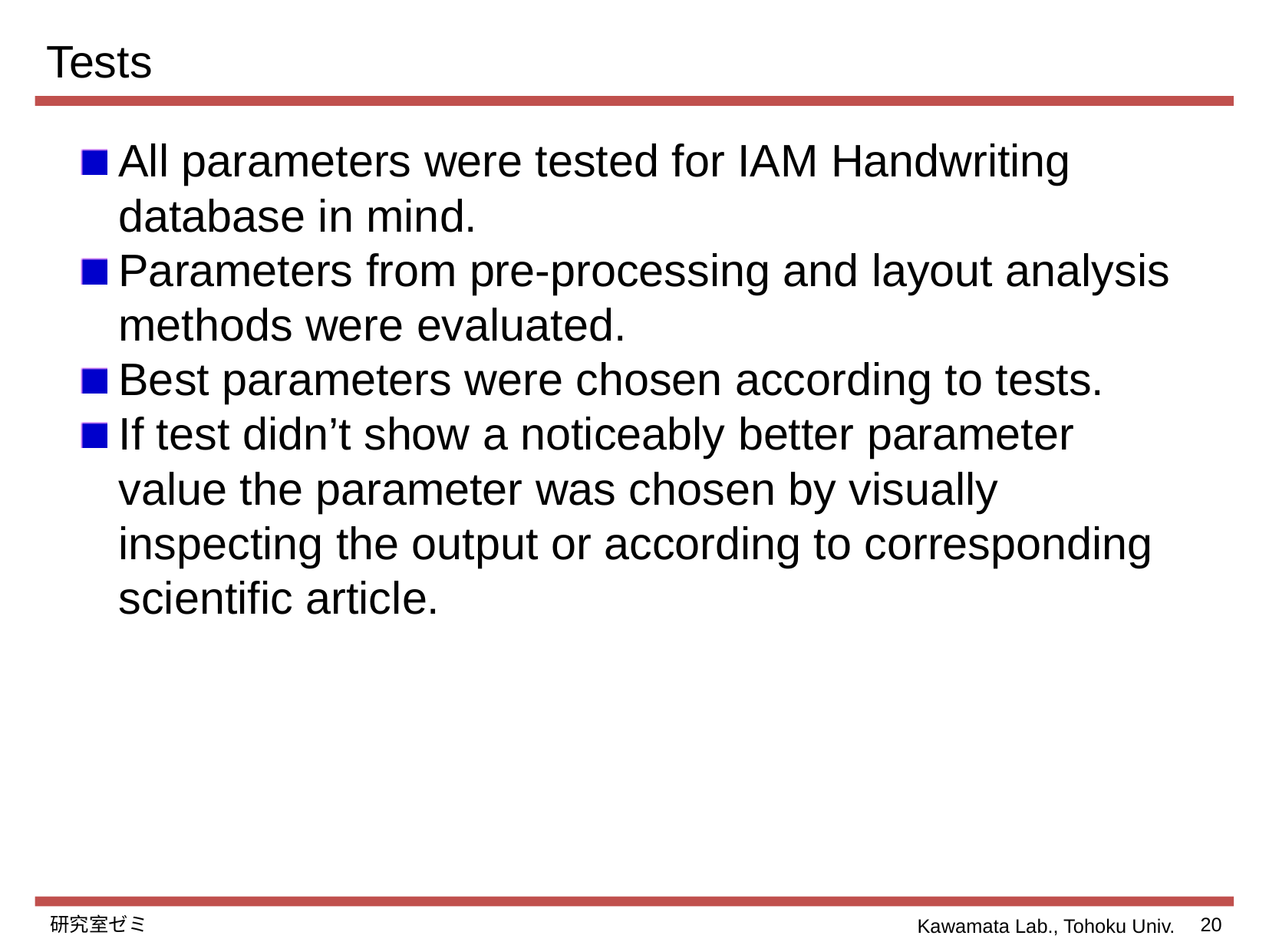

Tests
All parameters were tested for IAM Handwriting database in mind.
Parameters from pre-processing and layout analysis methods were evaluated.
Best parameters were chosen according to tests.
If test didn’t show a noticeably better parameter value the parameter was chosen by visually inspecting the output or according to corresponding scientific article.
研究室ゼミ
20